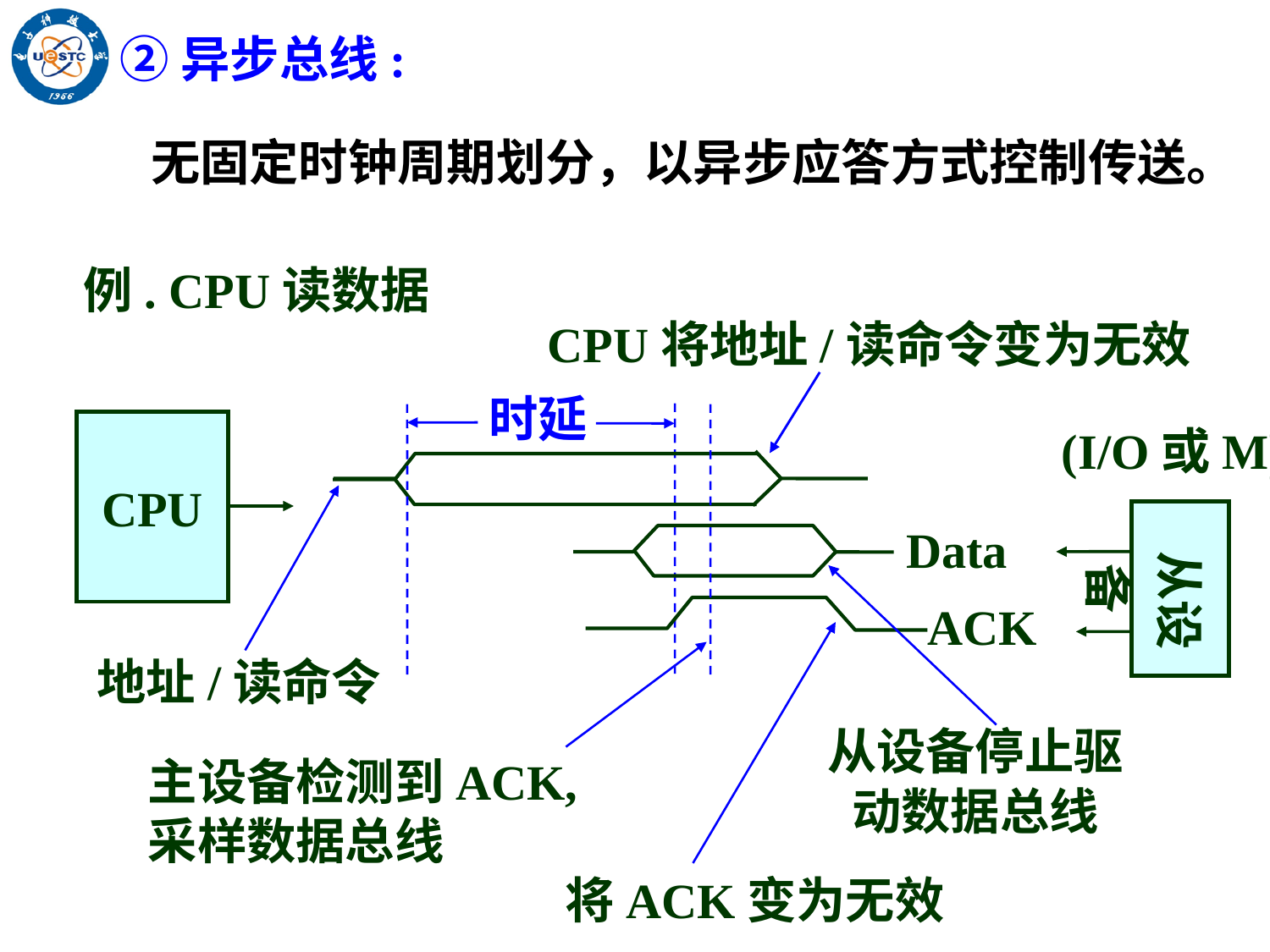

②异步总线:
无固定时钟周期划分，以异步应答方式控制传送。
例. CPU读数据
CPU将地址/读命令变为无效

时延

CPU

(I/O或M)

 从设备

Data

ACK

地址/读命令
从设备停止驱动数据总线
主设备检测到ACK, 采样数据总线
将ACK变为无效